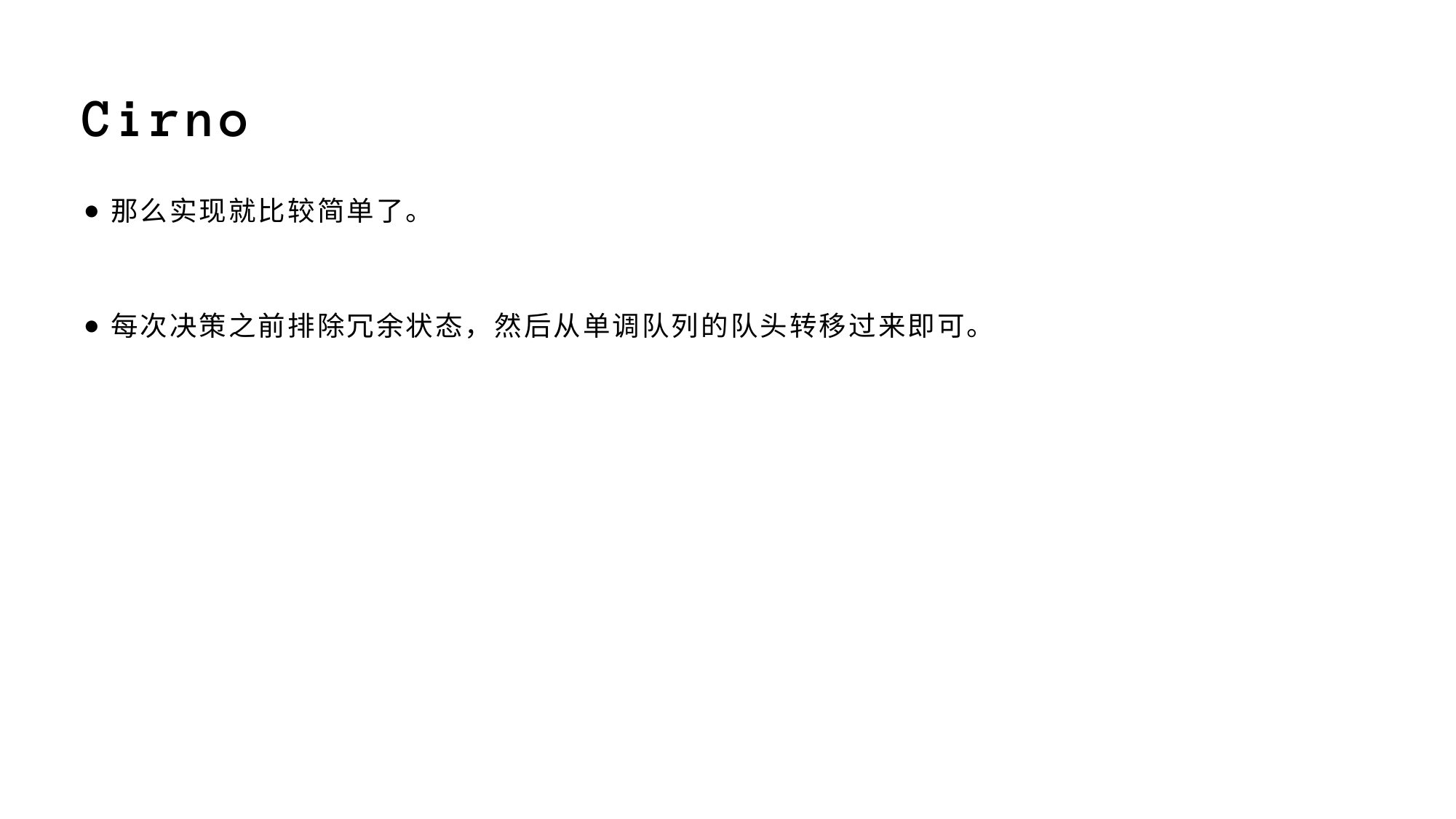

# Cirno
那么实现就比较简单了。

每次决策之前排除冗余状态，然后从单调队列的队头转移过来即可。